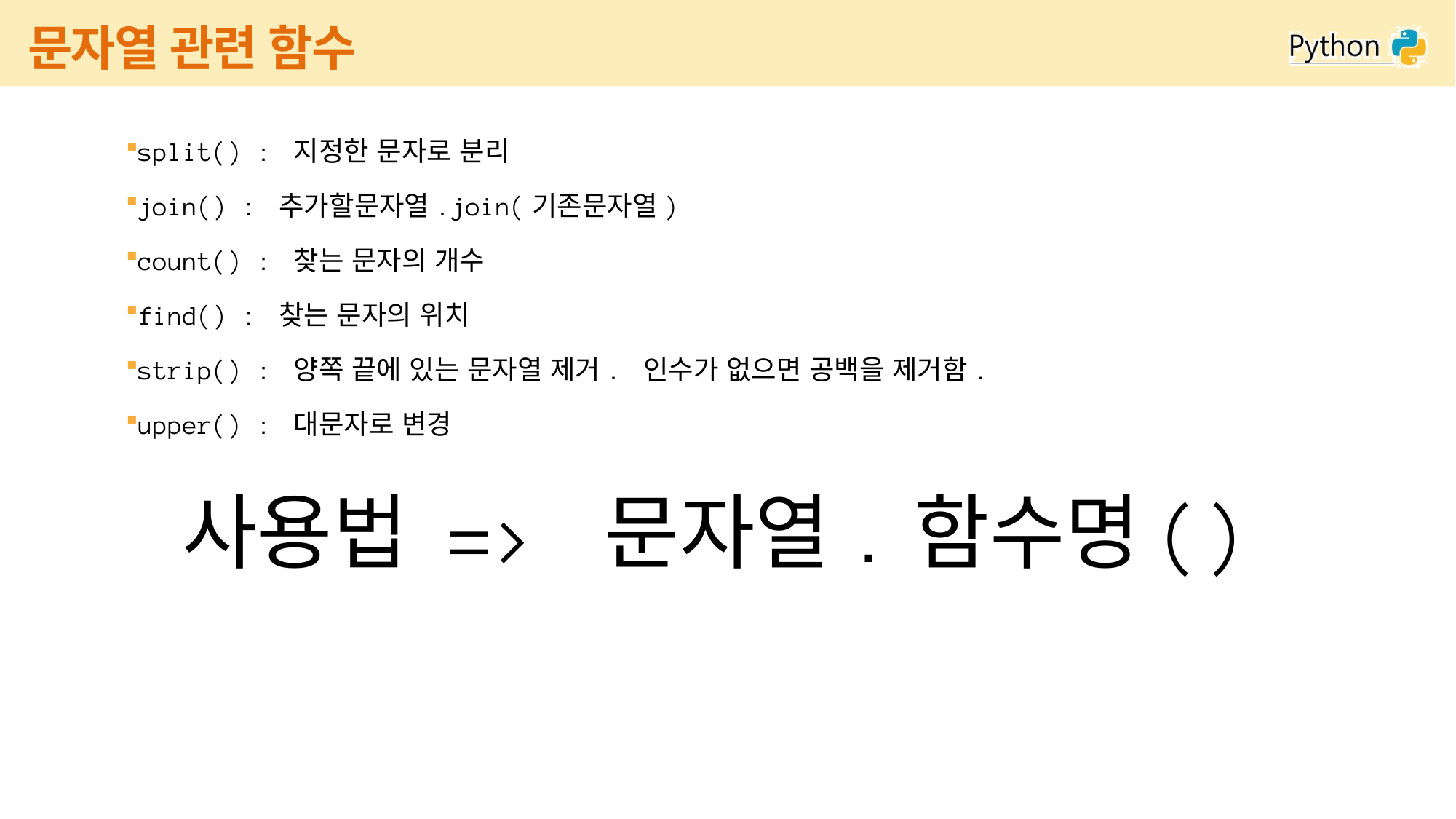

# 문자열 관련 함수
split() : 지정한 문자로 분리
join() : 추가할문자열.join(기존문자열)
count() : 찾는 문자의 개수
find() : 찾는 문자의 위치
strip() : 양쪽 끝에 있는 문자열 제거. 인수가 없으면 공백을 제거함.
upper() : 대문자로 변경
사용법 => 문자열.함수명()